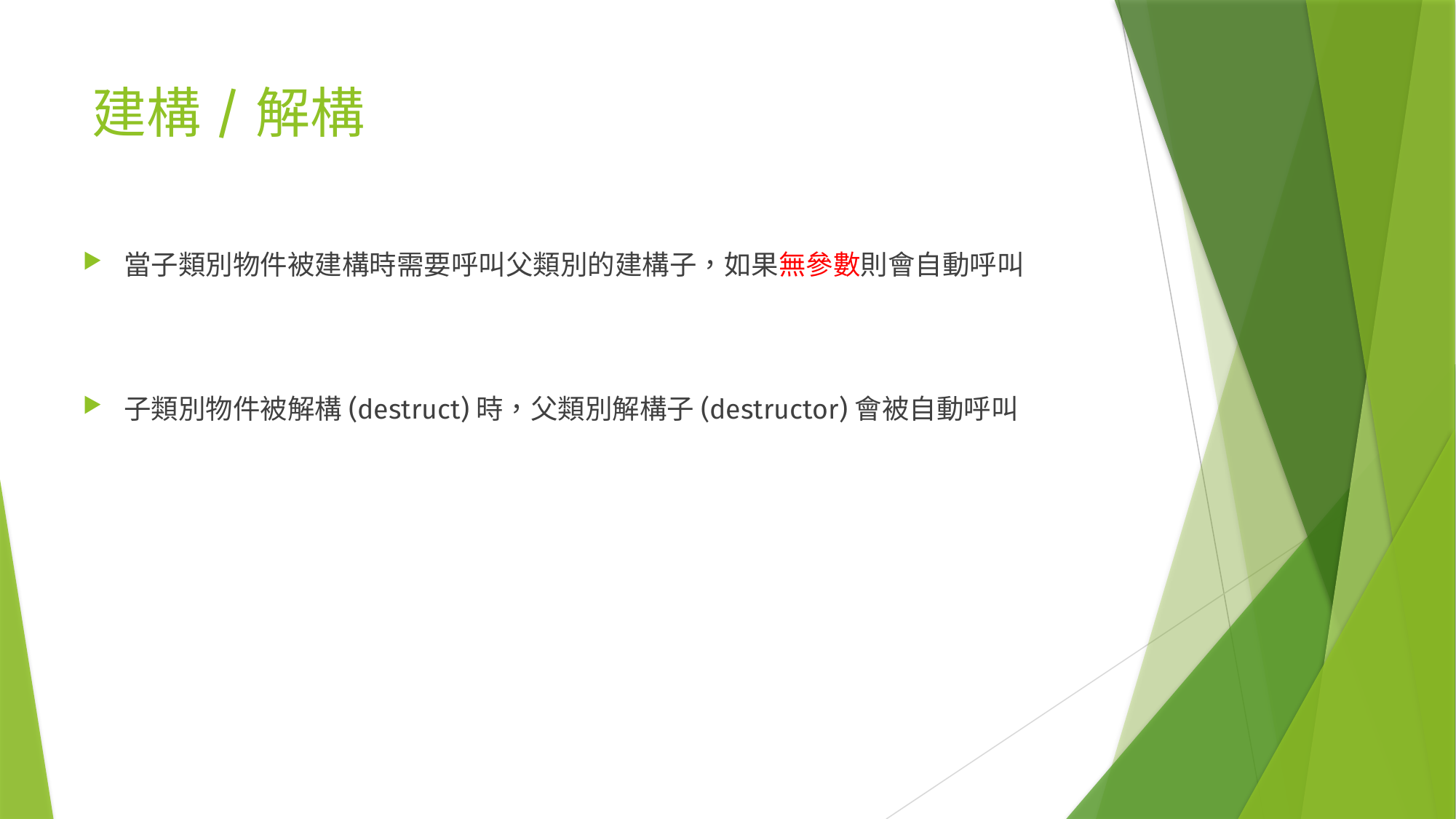

# 建構/解構
當子類別物件被建構時需要呼叫父類別的建構子，如果無參數則會自動呼叫

子類別物件被解構(destruct)時，父類別解構子(destructor)會被自動呼叫